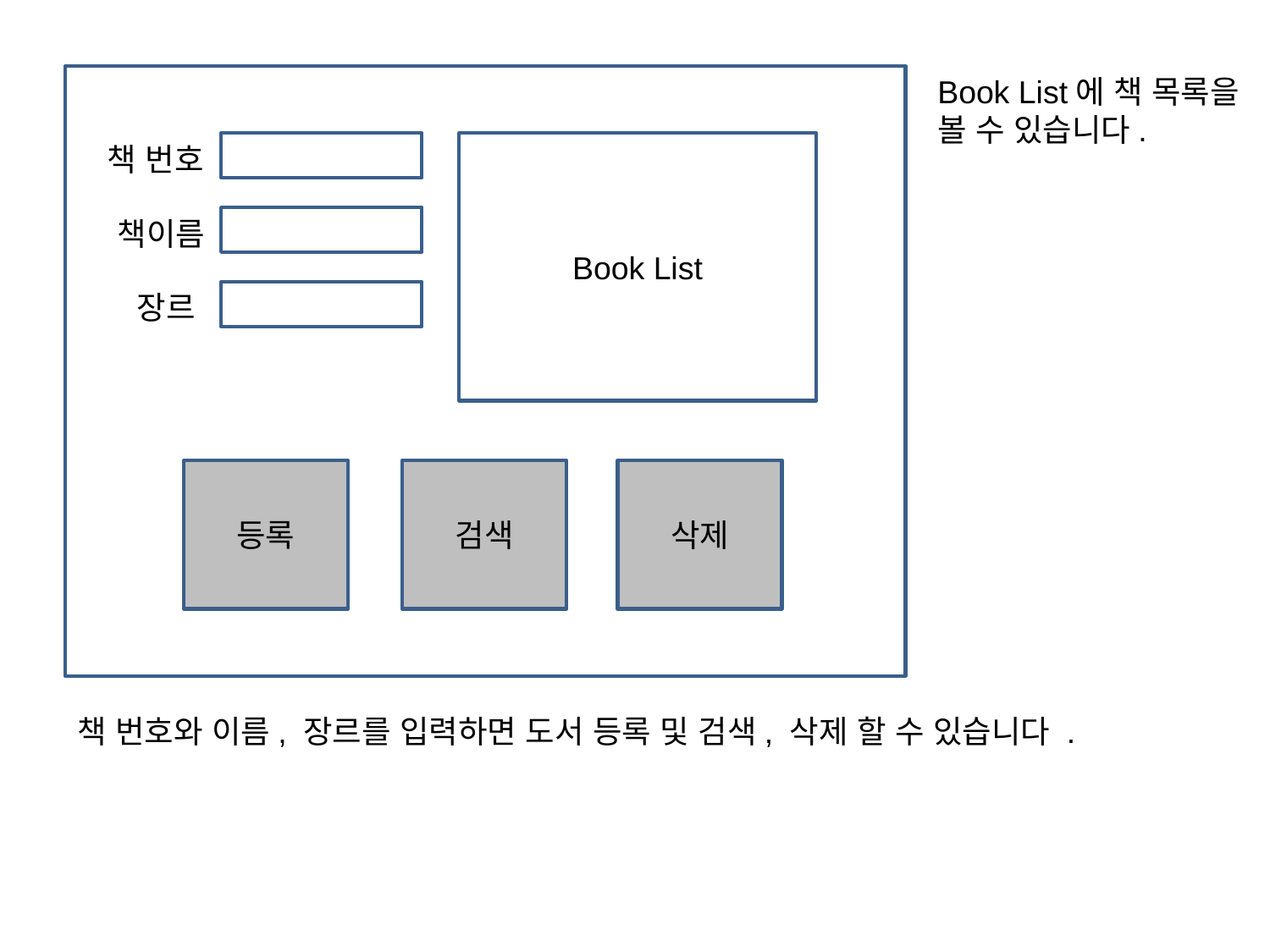

책 번호

Book List

책이름
장르

등록
검색
삭제
Book List에 책 목록을 볼 수 있습니다.
책 번호와 이름, 장르를 입력하면 도서 등록 및 검색, 삭제 할 수 있습니다 .